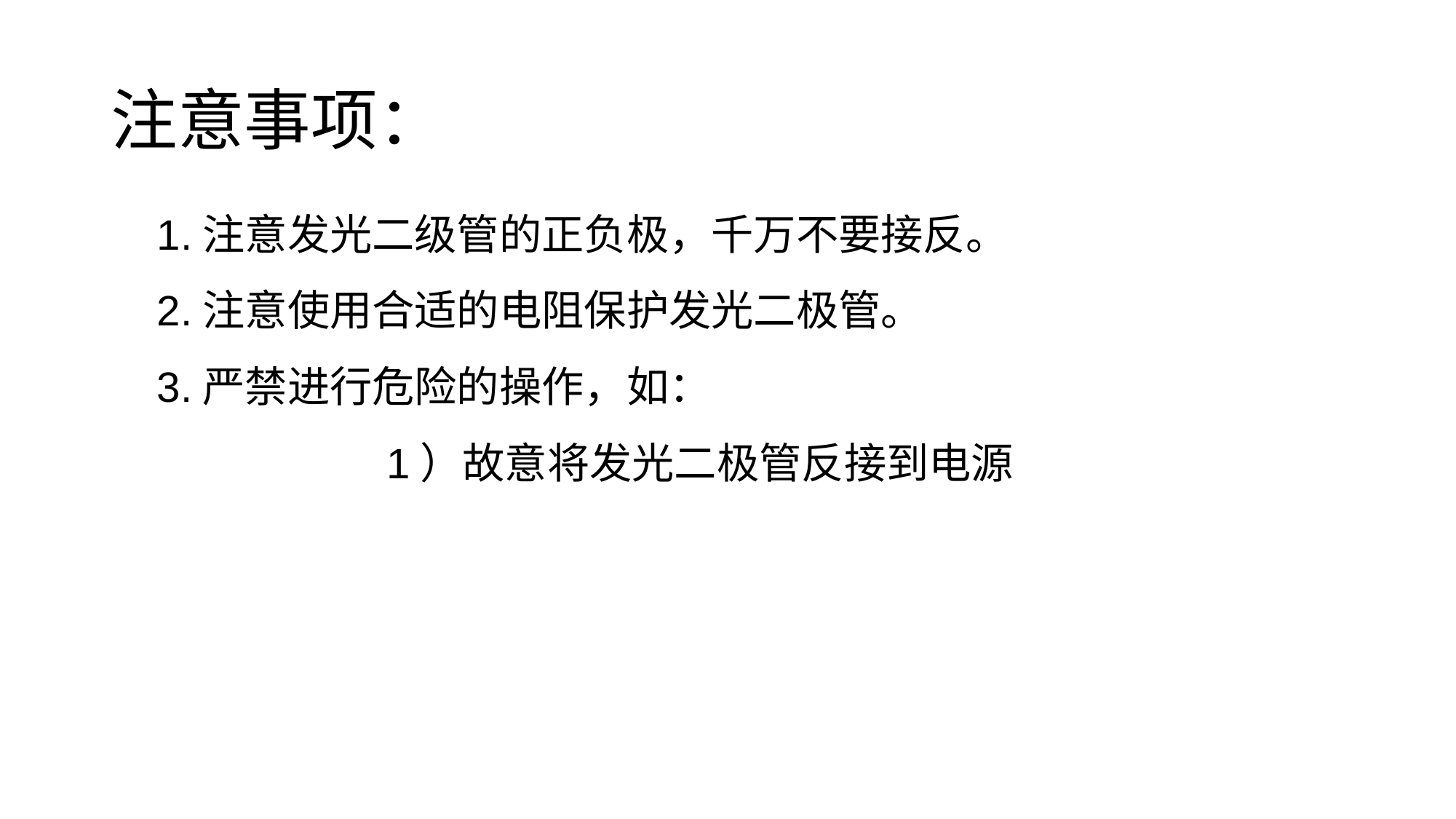

# 注意事项：
1.注意发光二级管的正负极，千万不要接反。
2.注意使用合适的电阻保护发光二极管。
3.严禁进行危险的操作，如：
1）故意将发光二极管反接到电源